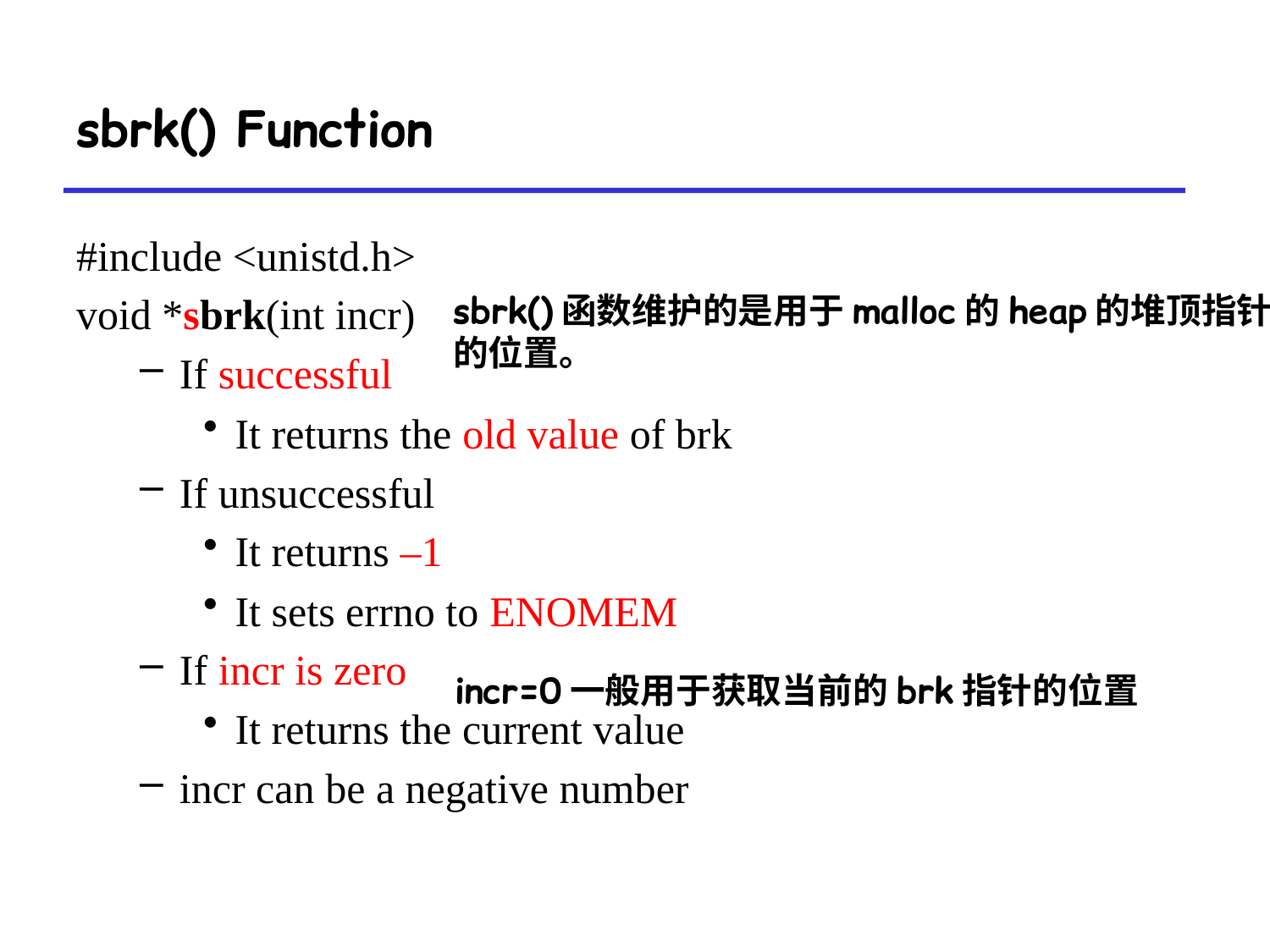

# sbrk() Function
#include <unistd.h>
void *sbrk(int incr)
If successful
It returns the old value of brk
If unsuccessful
It returns –1
It sets errno to ENOMEM
If incr is zero
It returns the current value
incr can be a negative number
sbrk()函数维护的是用于malloc的heap的堆顶指针
的位置。
incr=0一般用于获取当前的brk指针的位置
39